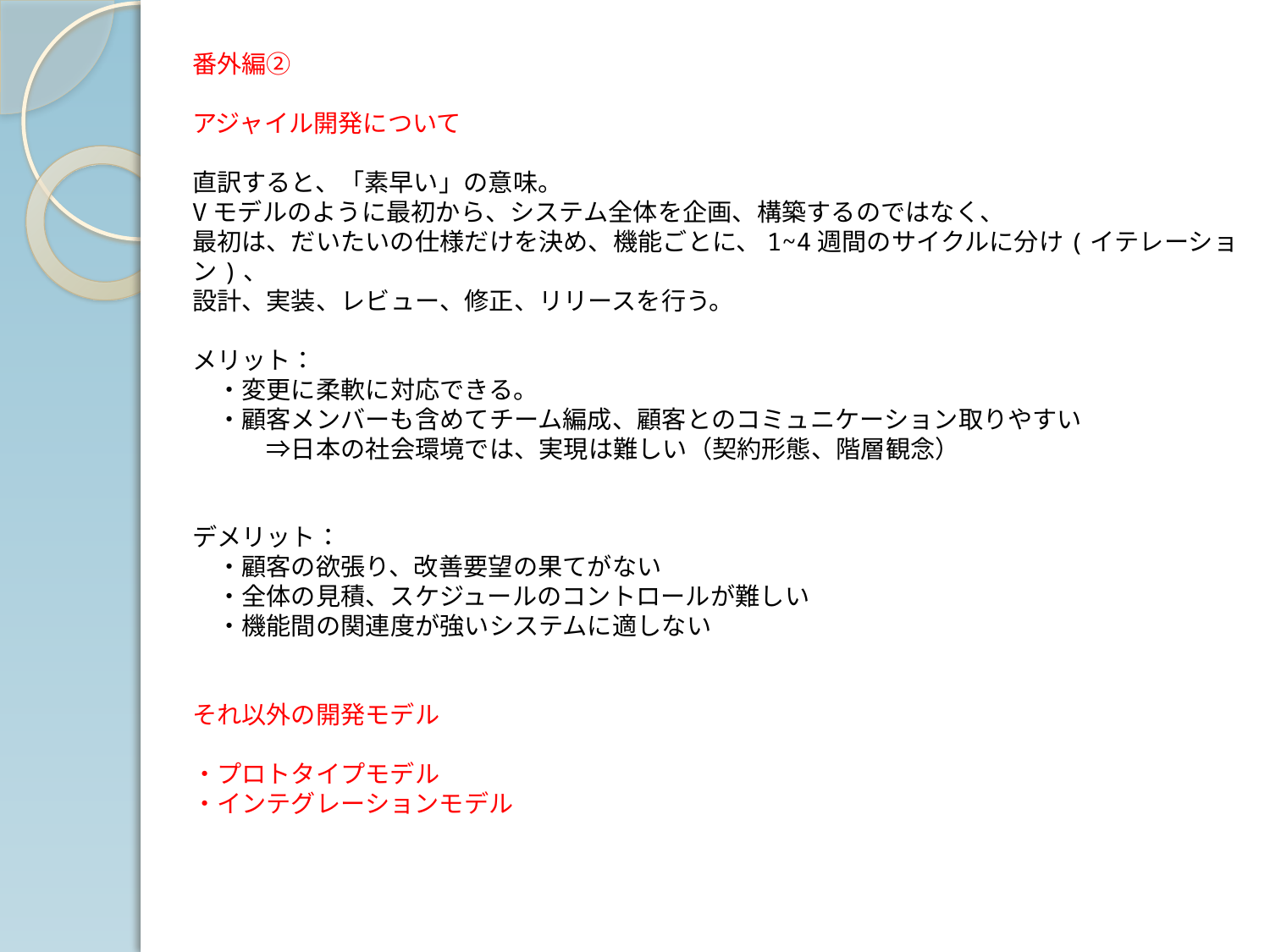

番外編②

アジャイル開発について

直訳すると、「素早い」の意味。
Vモデルのように最初から、システム全体を企画、構築するのではなく、
最初は、だいたいの仕様だけを決め、機能ごとに、1~4週間のサイクルに分け(イテレーション)、
設計、実装、レビュー、修正、リリースを行う。

メリット：
　・変更に柔軟に対応できる。
　・顧客メンバーも含めてチーム編成、顧客とのコミュニケーション取りやすい
　　　⇒日本の社会環境では、実現は難しい（契約形態、階層観念）

デメリット：
　・顧客の欲張り、改善要望の果てがない
　・全体の見積、スケジュールのコントロールが難しい
　・機能間の関連度が強いシステムに適しない

それ以外の開発モデル

・プロトタイプモデル
・インテグレーションモデル